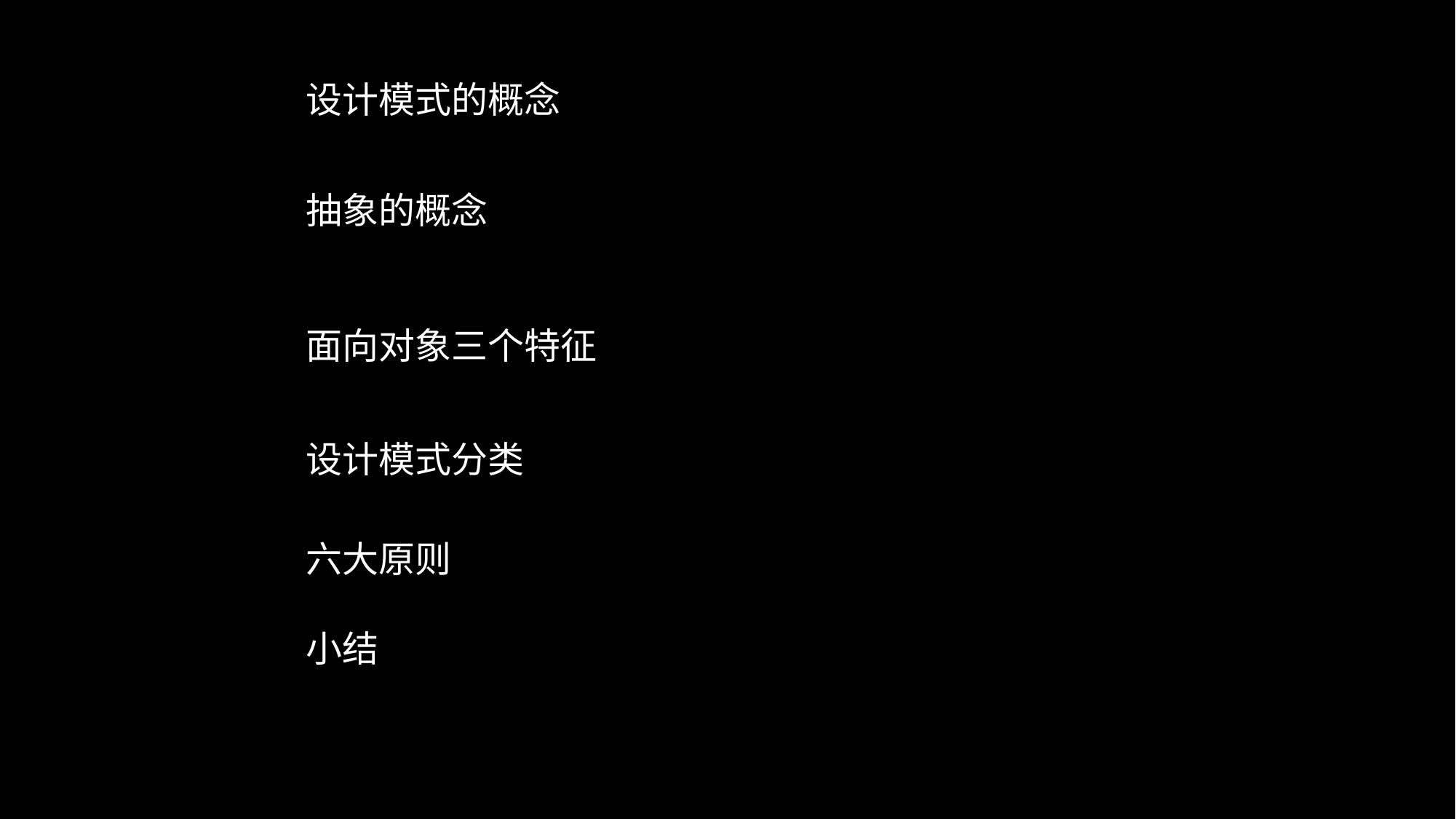

设计模式的概念
抽象的概念
面向对象三个特征
设计模式分类
六大原则
小结